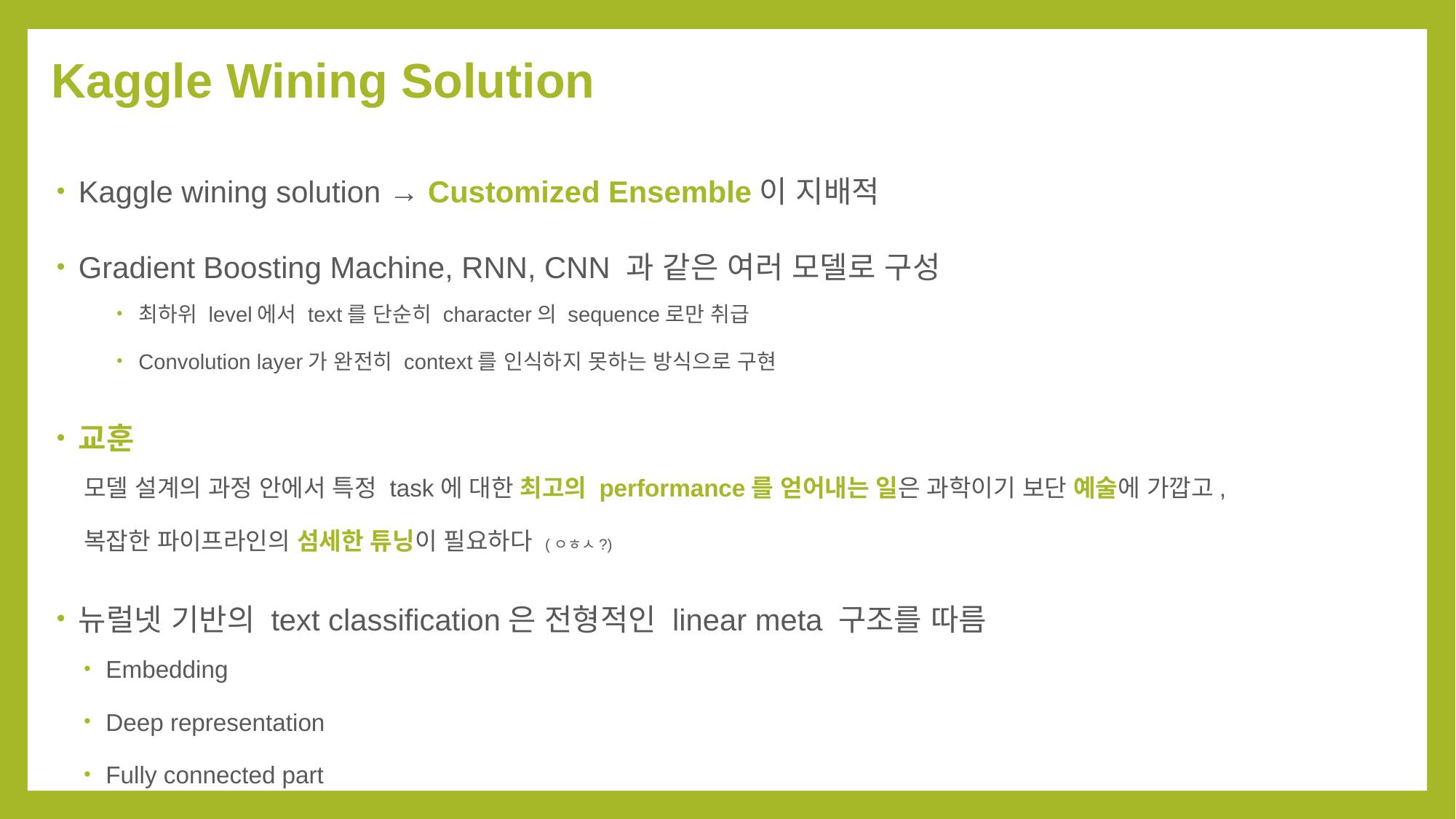

# Kaggle Wining Solution
Kaggle wining solution → Customized Ensemble이 지배적
Gradient Boosting Machine, RNN, CNN 과 같은 여러 모델로 구성
최하위 level에서 text를 단순히 character의 sequence로만 취급
Convolution layer가 완전히 context를 인식하지 못하는 방식으로 구현
교훈
모델 설계의 과정 안에서 특정 task에 대한 최고의 performance를 얻어내는 일은 과학이기 보단 예술에 가깝고,
복잡한 파이프라인의 섬세한 튜닝이 필요하다 (ㅇㅎㅅ?)
뉴럴넷 기반의 text classification은 전형적인 linear meta 구조를 따름
Embedding
Deep representation
Fully connected part